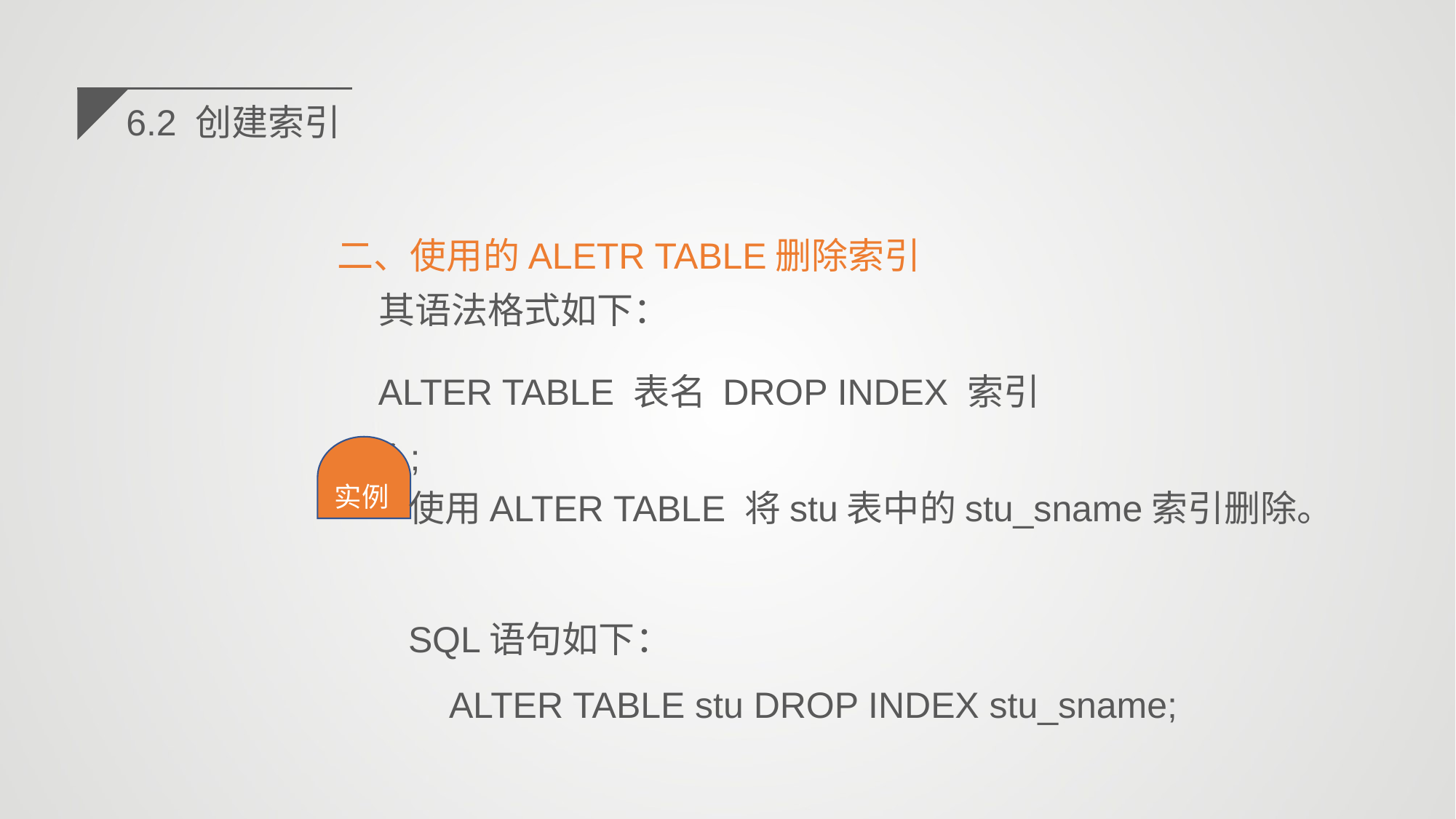

6.2 创建索引

二、使用的ALETR TABLE删除索引
    其语法格式如下：
    ALTER TABLE 表名 DROP INDEX 索引名;

实例
使用ALTER TABLE 将stu表中的stu_sname索引删除。

SQL语句如下：
    ALTER TABLE stu DROP INDEX stu_sname;